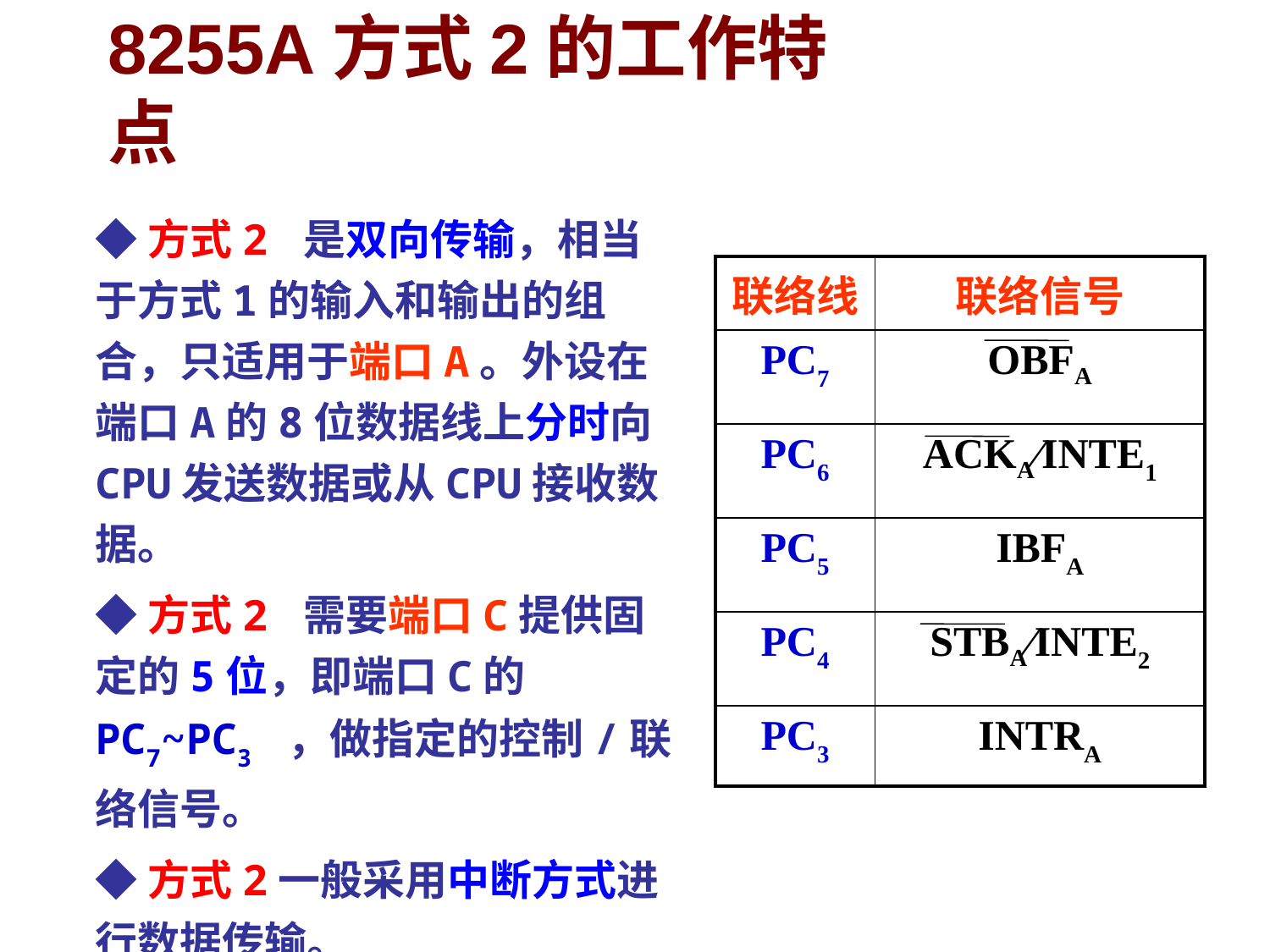

# 8255A方式2的工作特点
	◆方式2 是双向传输，相当于方式1的输入和输出的组合，只适用于端口A。外设在端口A的8位数据线上分时向CPU发送数据或从CPU接收数据。
	◆方式2 需要端口C提供固定的5位，即端口C的PC7~PC3 ，做指定的控制/联络信号。
	◆方式2一般采用中断方式进行数据传输。
| 联络线 | 联络信号 |
| --- | --- |
| PC7 | OBFA |
| PC6 | ACKA∕INTE1 |
| PC5 | IBFA |
| PC4 | STBA∕INTE2 |
| PC3 | INTRA |